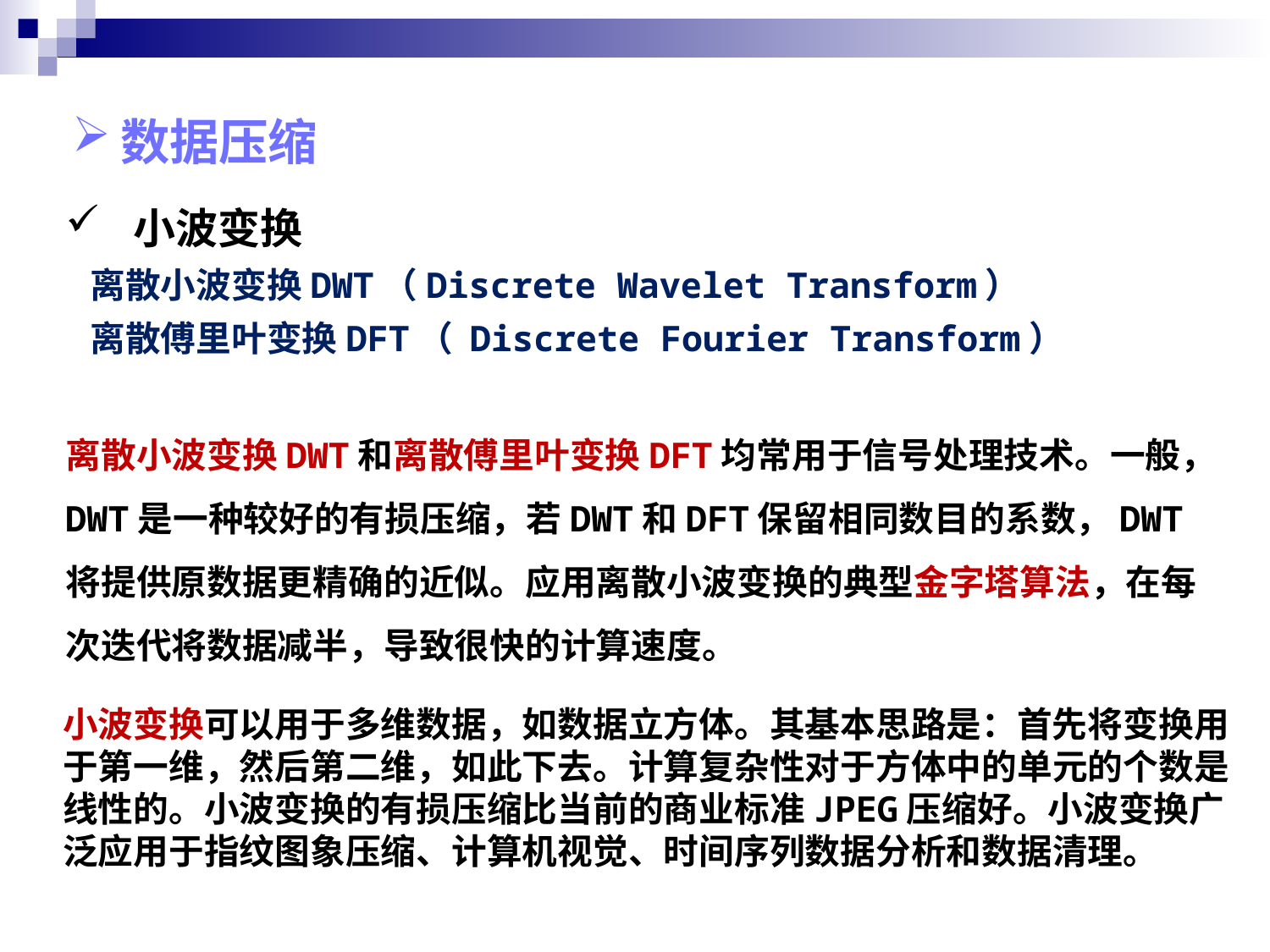

数据压缩
 小波变换
  离散小波变换DWT（Discrete Wavelet Transform）
  离散傅里叶变换DFT（ Discrete Fourier Transform）
离散小波变换DWT和离散傅里叶变换DFT均常用于信号处理技术。一般，DWT是一种较好的有损压缩，若DWT和DFT保留相同数目的系数，DWT将提供原数据更精确的近似。应用离散小波变换的典型金字塔算法，在每次迭代将数据减半，导致很快的计算速度。
小波变换可以用于多维数据，如数据立方体。其基本思路是：首先将变换用于第一维，然后第二维，如此下去。计算复杂性对于方体中的单元的个数是线性的。小波变换的有损压缩比当前的商业标准JPEG压缩好。小波变换广泛应用于指纹图象压缩、计算机视觉、时间序列数据分析和数据清理。